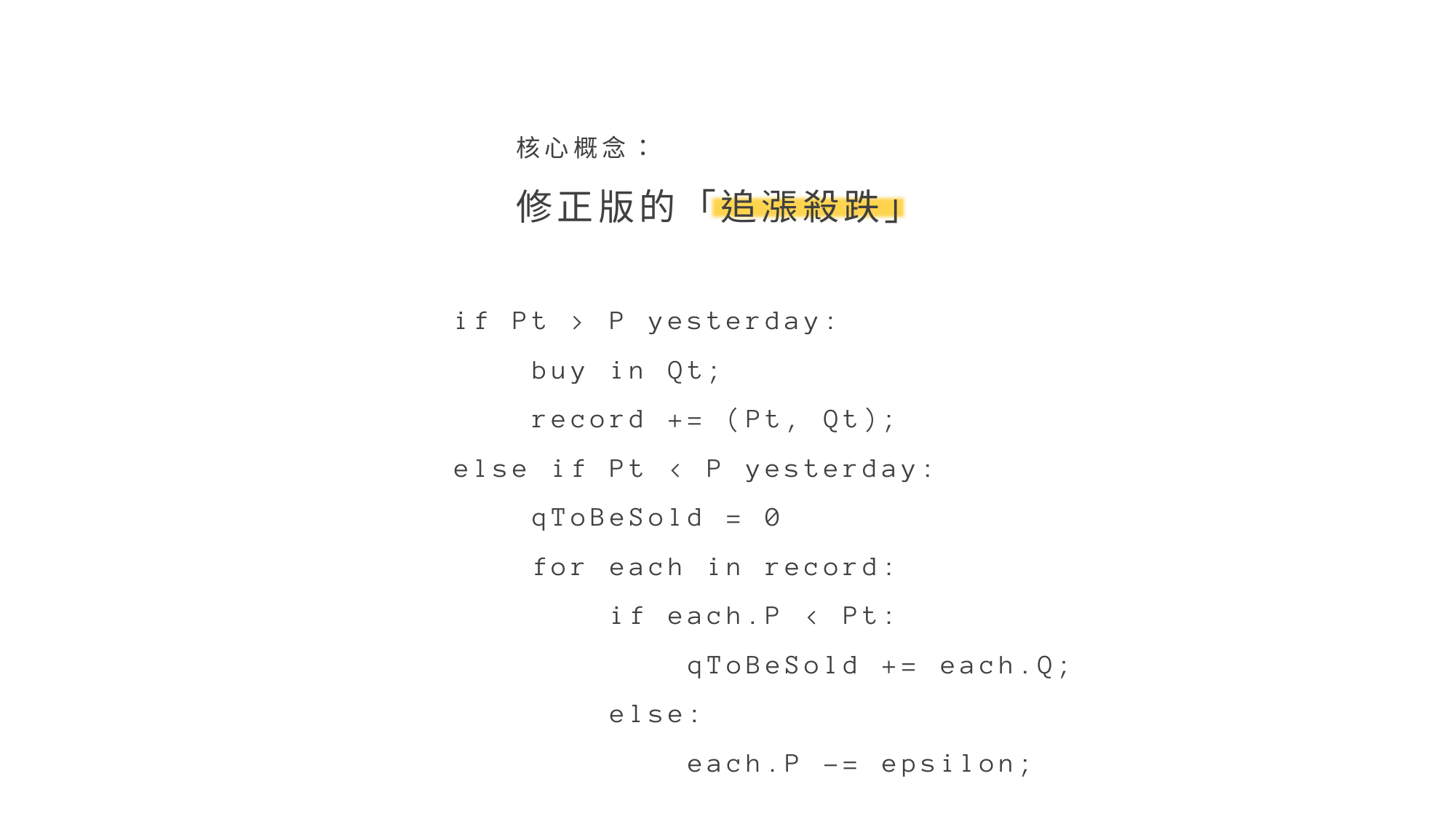

核心概念：
修正版的「追漲殺跌」

if Pt > P yesterday:
    buy in Qt;
    record += (Pt, Qt);
else if Pt < P yesterday:
    qToBeSold = 0
    for each in record:
        if each.P < Pt:
            qToBeSold += each.Q;
        else:
            each.P -= epsilon;